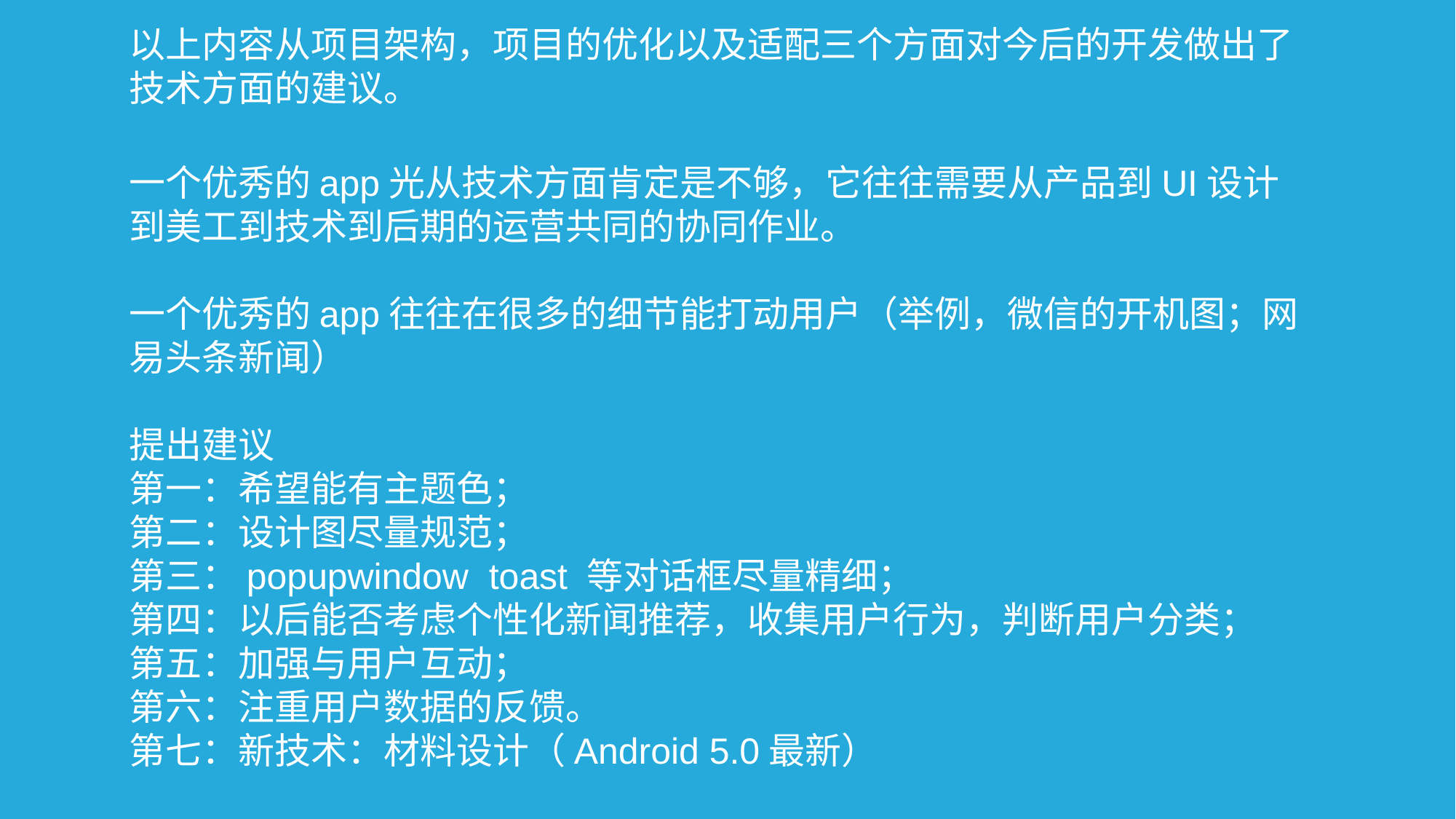

以上内容从项目架构，项目的优化以及适配三个方面对今后的开发做出了技术方面的建议。

一个优秀的app光从技术方面肯定是不够，它往往需要从产品到UI设计到美工到技术到后期的运营共同的协同作业。

一个优秀的app往往在很多的细节能打动用户（举例，微信的开机图；网易头条新闻）

提出建议
第一：希望能有主题色；
第二：设计图尽量规范；
第三：popupwindow  toast 等对话框尽量精细；
第四：以后能否考虑个性化新闻推荐，收集用户行为，判断用户分类；
第五：加强与用户互动；
第六：注重用户数据的反馈。
第七：新技术：材料设计（Android 5.0最新）